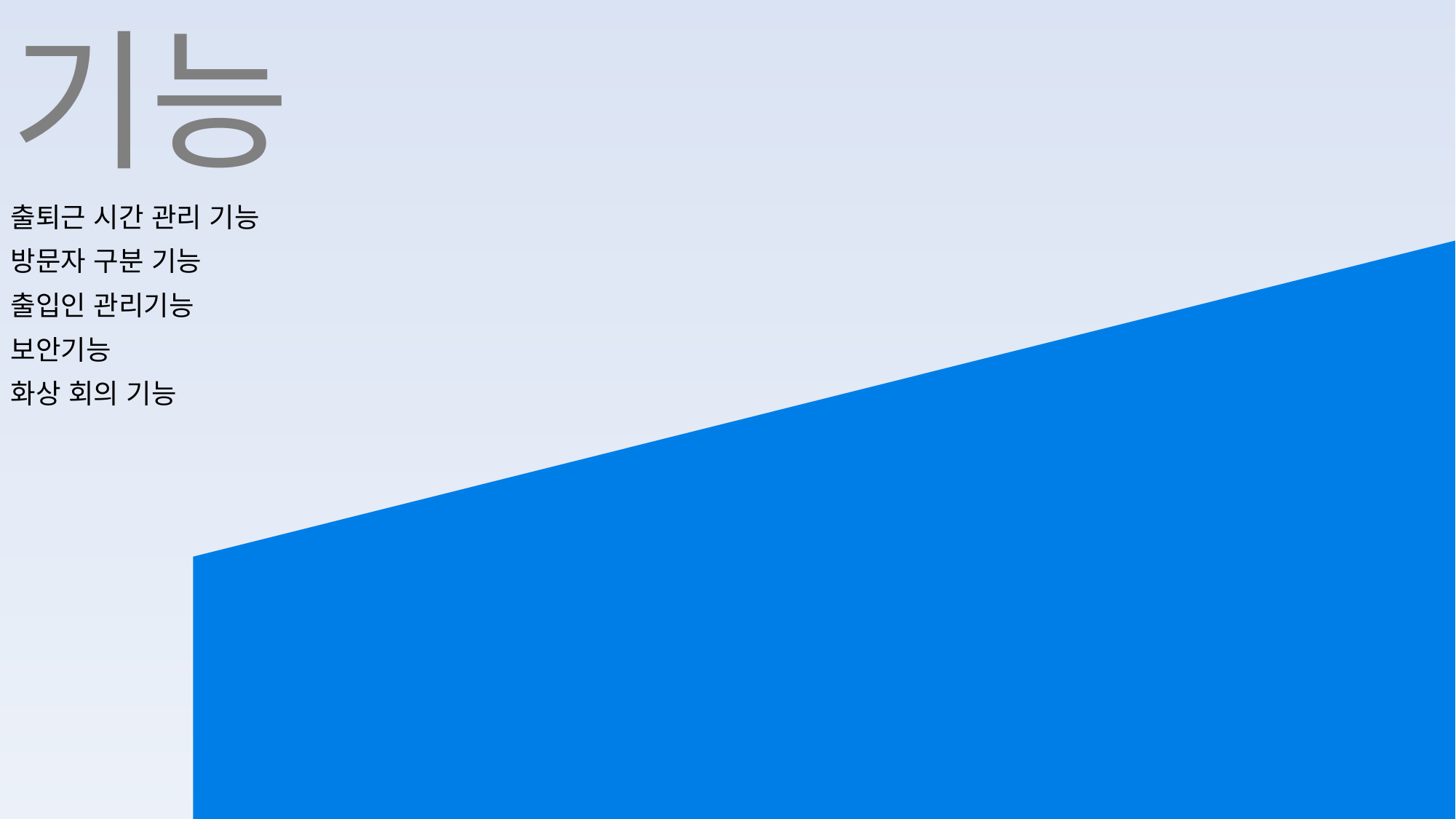

기능

출퇴근 시간 관리 기능
방문자 구분 기능
출입인 관리기능
보안기능
화상 회의 기능